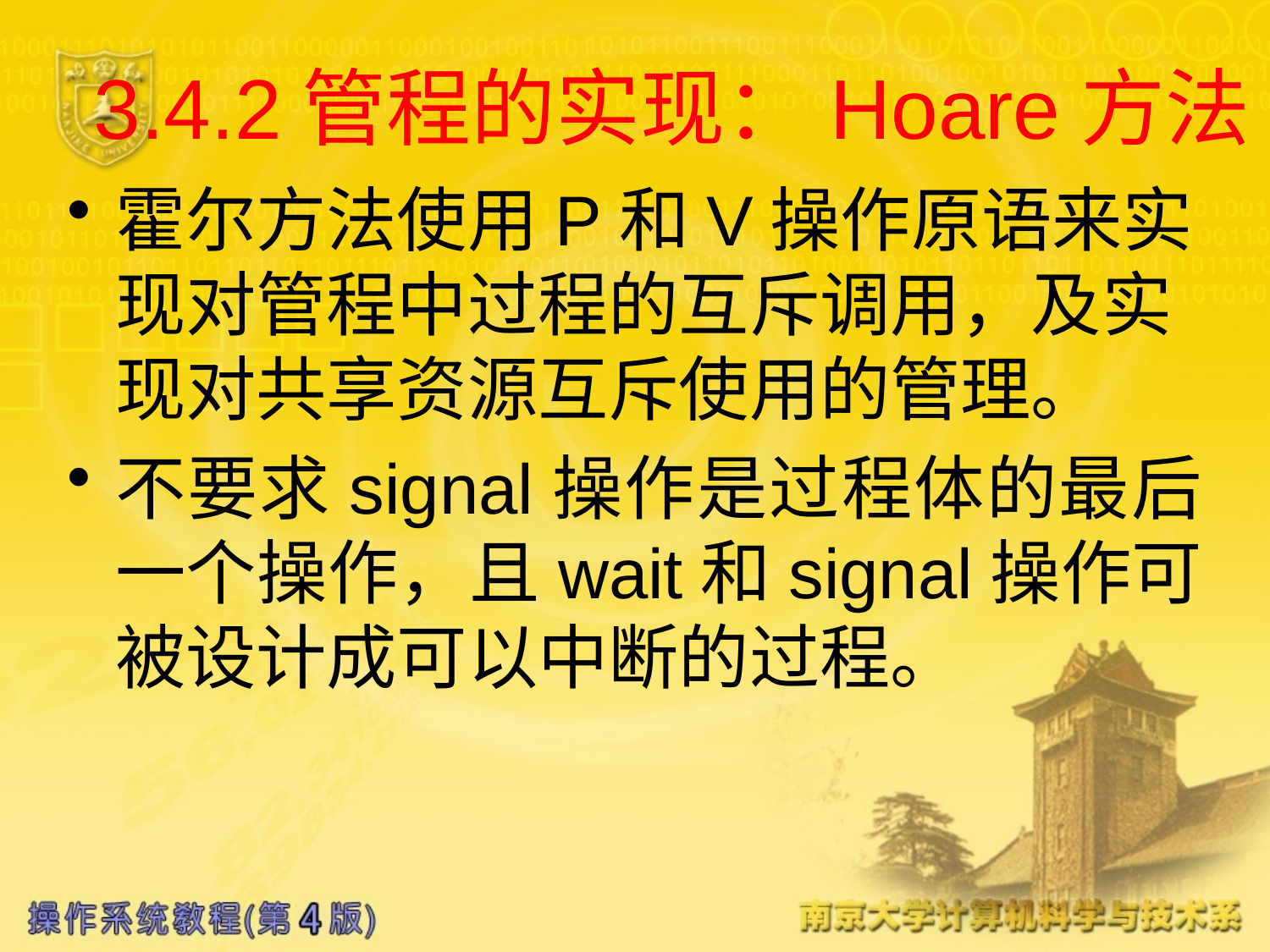

# 3.4.2管程的实现：Hoare方法
霍尔方法使用P和V操作原语来实现对管程中过程的互斥调用，及实现对共享资源互斥使用的管理。
不要求signal操作是过程体的最后一个操作，且wait和signal操作可被设计成可以中断的过程。